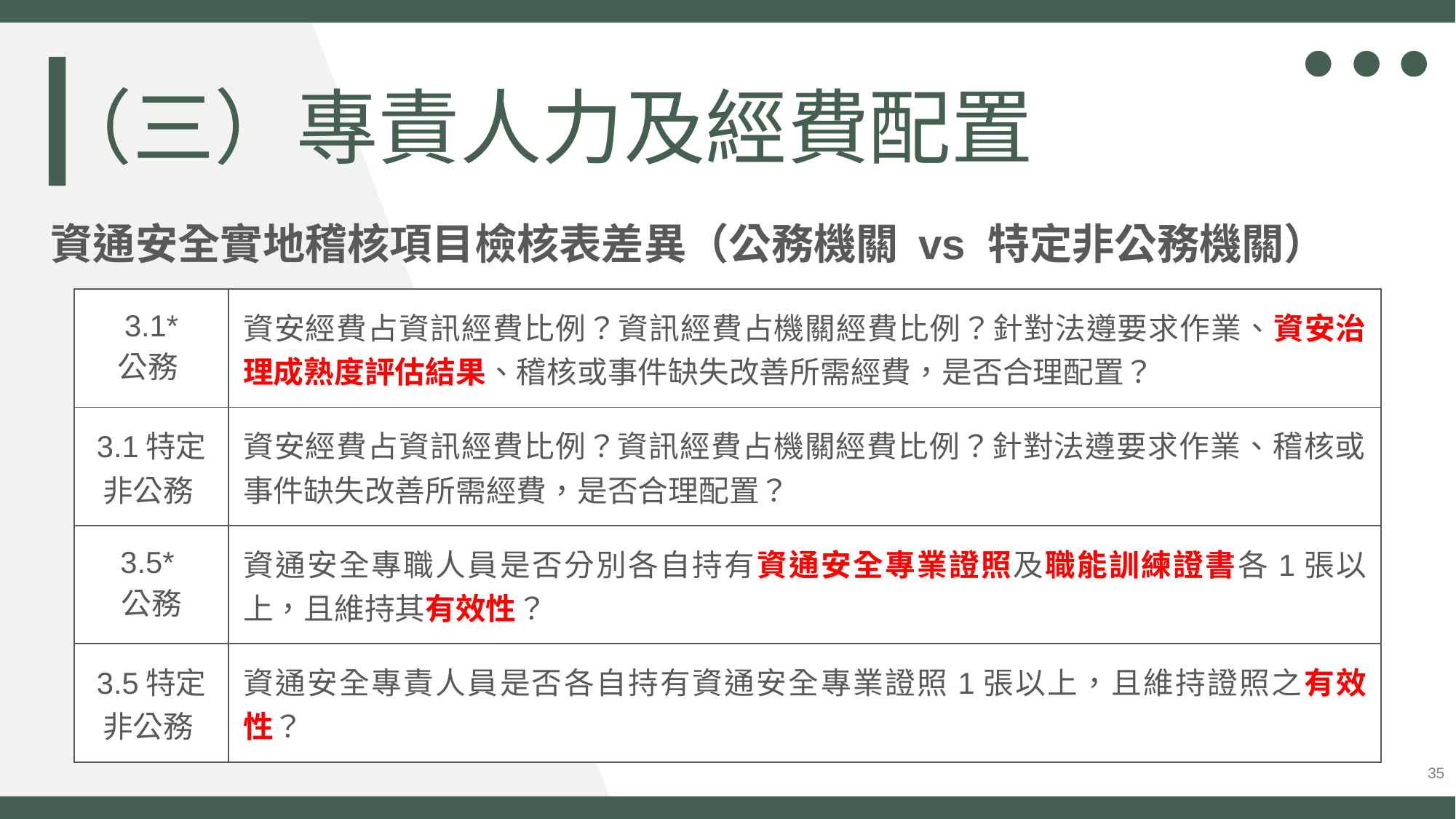

（三）專責人力及經費配置
資通安全實地稽核項目檢核表差異（公務機關 vs 特定非公務機關）
| 3.1\* 公務 | 資安經費占資訊經費比例？資訊經費占機關經費比例？針對法遵要求作業、資安治理成熟度評估結果、稽核或事件缺失改善所需經費，是否合理配置？ |
| --- | --- |
| 3.1特定 非公務 | 資安經費占資訊經費比例？資訊經費占機關經費比例？針對法遵要求作業、稽核或 事件缺失改善所需經費，是否合理配置？ |
| 3.5\* 公務 | 資通安全專職人員是否分別各自持有資通安全專業證照及職能訓練證書各1張以上，且維持其有效性？ |
| 3.5特定 非公務 | 資通安全專責人員是否各自持有資通安全專業證照1張以上，且維持證照之有效性？ |
35